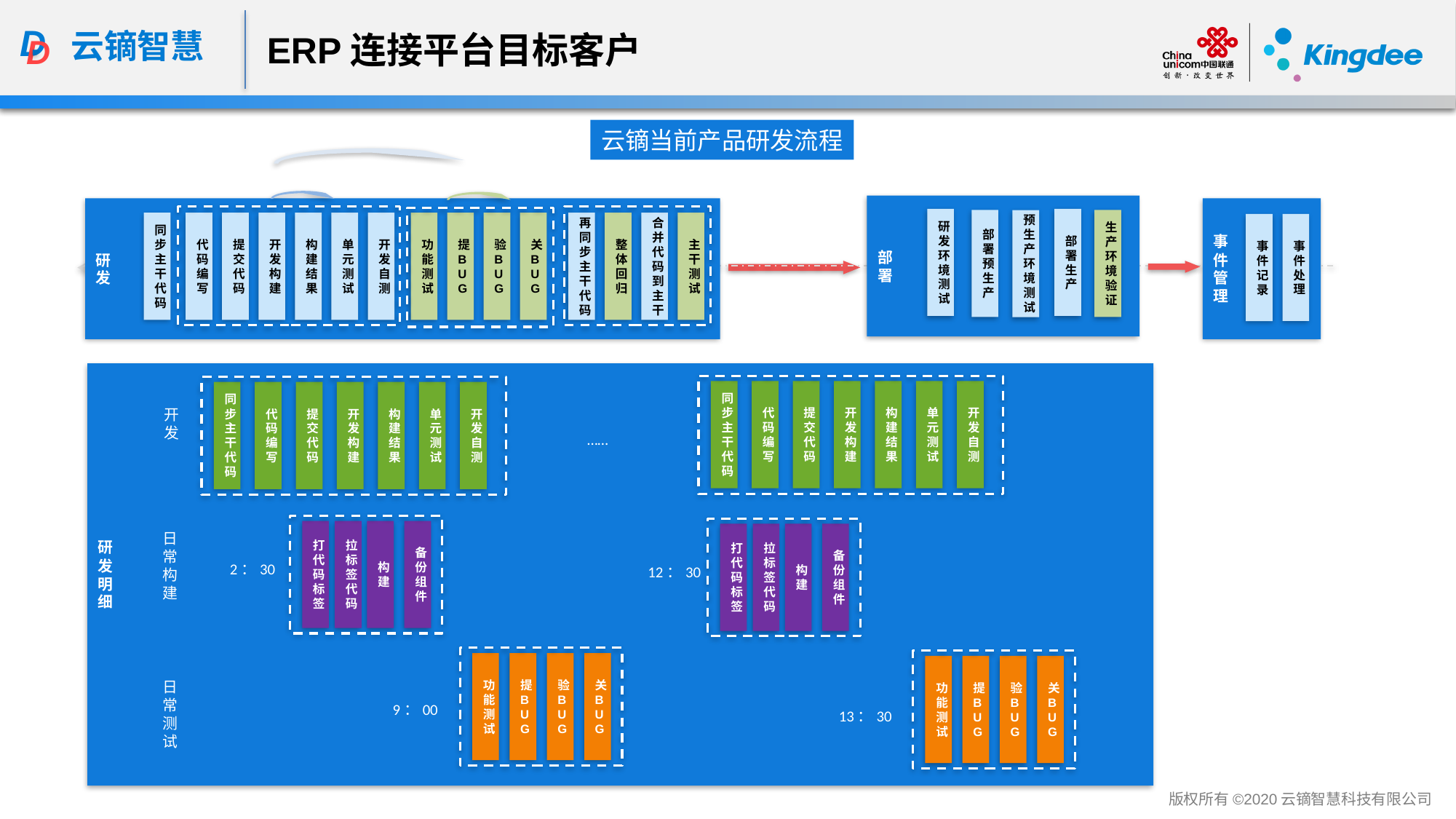

ERP连接平台目标客户
云镝当前产品研发流程

开发
测试
合并代码

部
署
研发环境测试
部署生产
部署预生产
生产环境验证
预生产环境测试
研
发
事
件
管
理
事件处理
事件记录

同步主干代码
代码编写
提交代码
开发构建
构建结果
单元测试
开发自测
功能测试
提BUG
验BUG
关BUG
再
同步主干代码
整体回归
合并代码到主干
主干测试

研
发
明
细

同步主干代码
代码编写
提交代码
开
发
构
建
构建结果
单元测试
开发自测
同步主干代码
代码编写
提交代码
开
发
构
建
构建结果
单元测试
开发自测
开
发
……

打代码标签
拉标签代码
构建
备份组件

打代码标签
拉标签代码
构建
备份组件
日
常
构
建
2：30
12：30

功能测试
提BUG
验BUG
关BUG

功能测试
提BUG
验BUG
关BUG
日
常
测
试
9：00
13：30